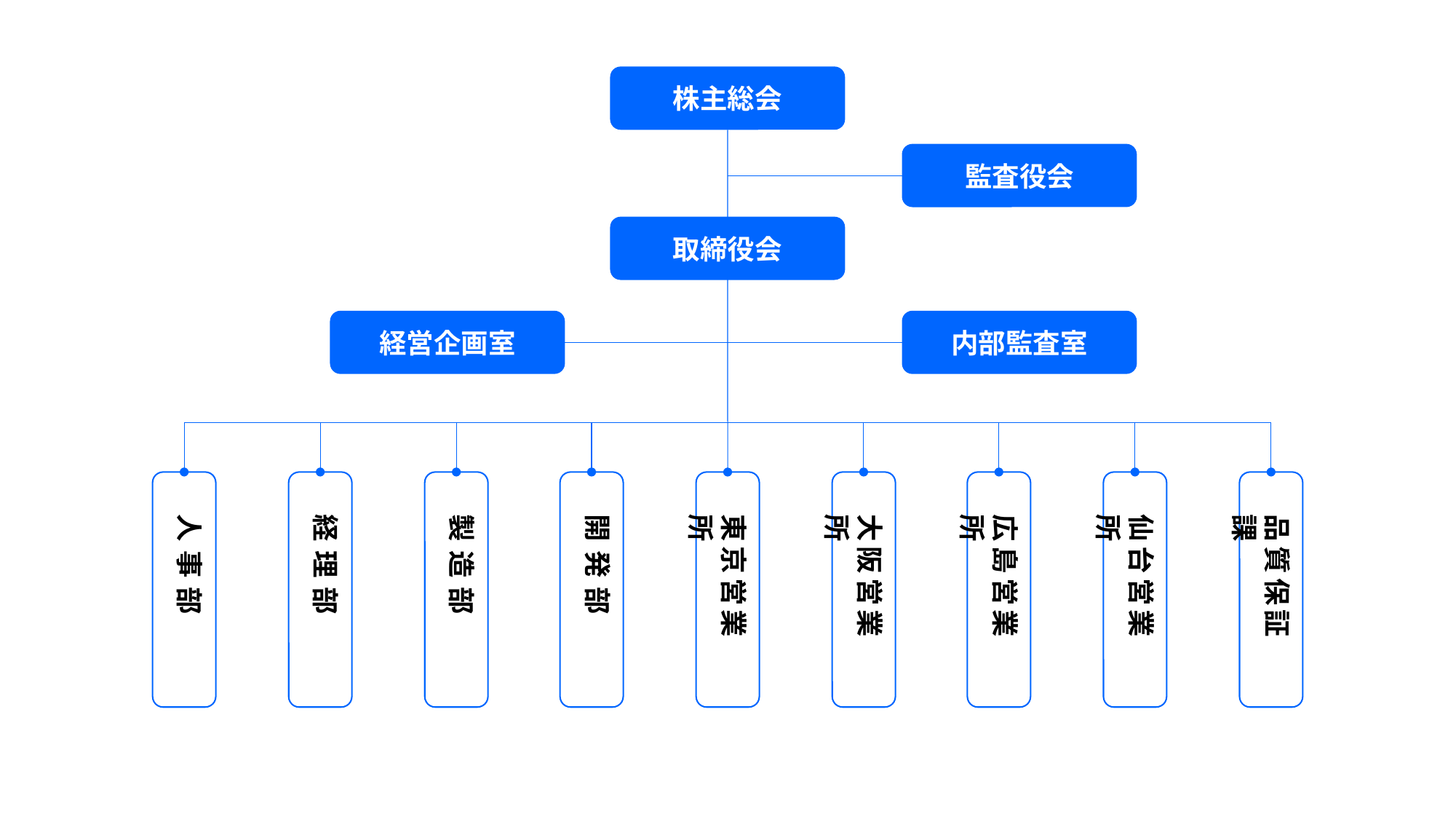

株主総会
監査役会

取締役会
経営企画室
内部監査室

人事部
経理部
製造部
開発部
東京営業所
大阪営業所
広島営業所
仙台営業所
品質保証課